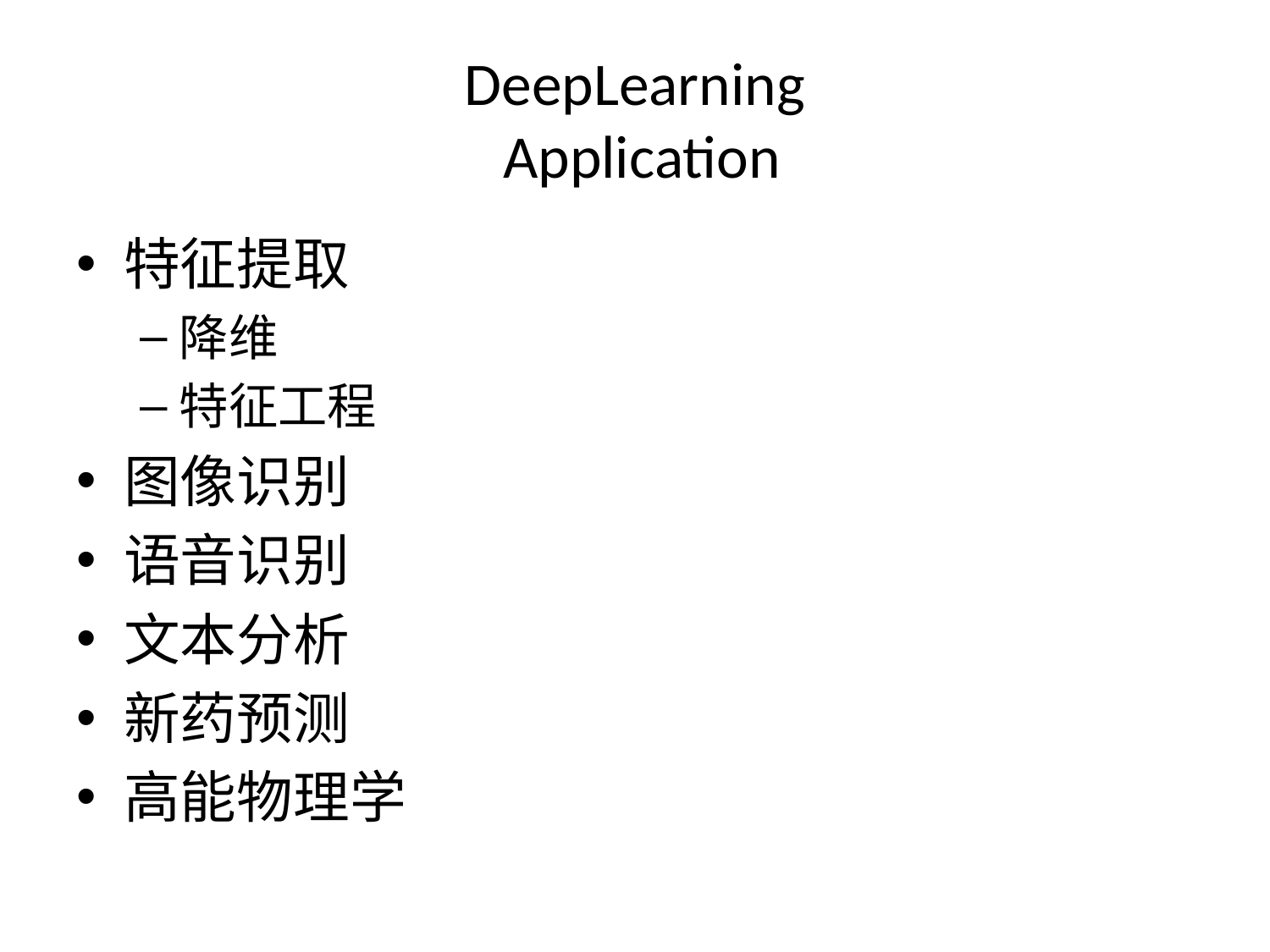

# DeepLearning Application
特征提取
降维
特征工程
图像识别
语音识别
文本分析
新药预测
高能物理学